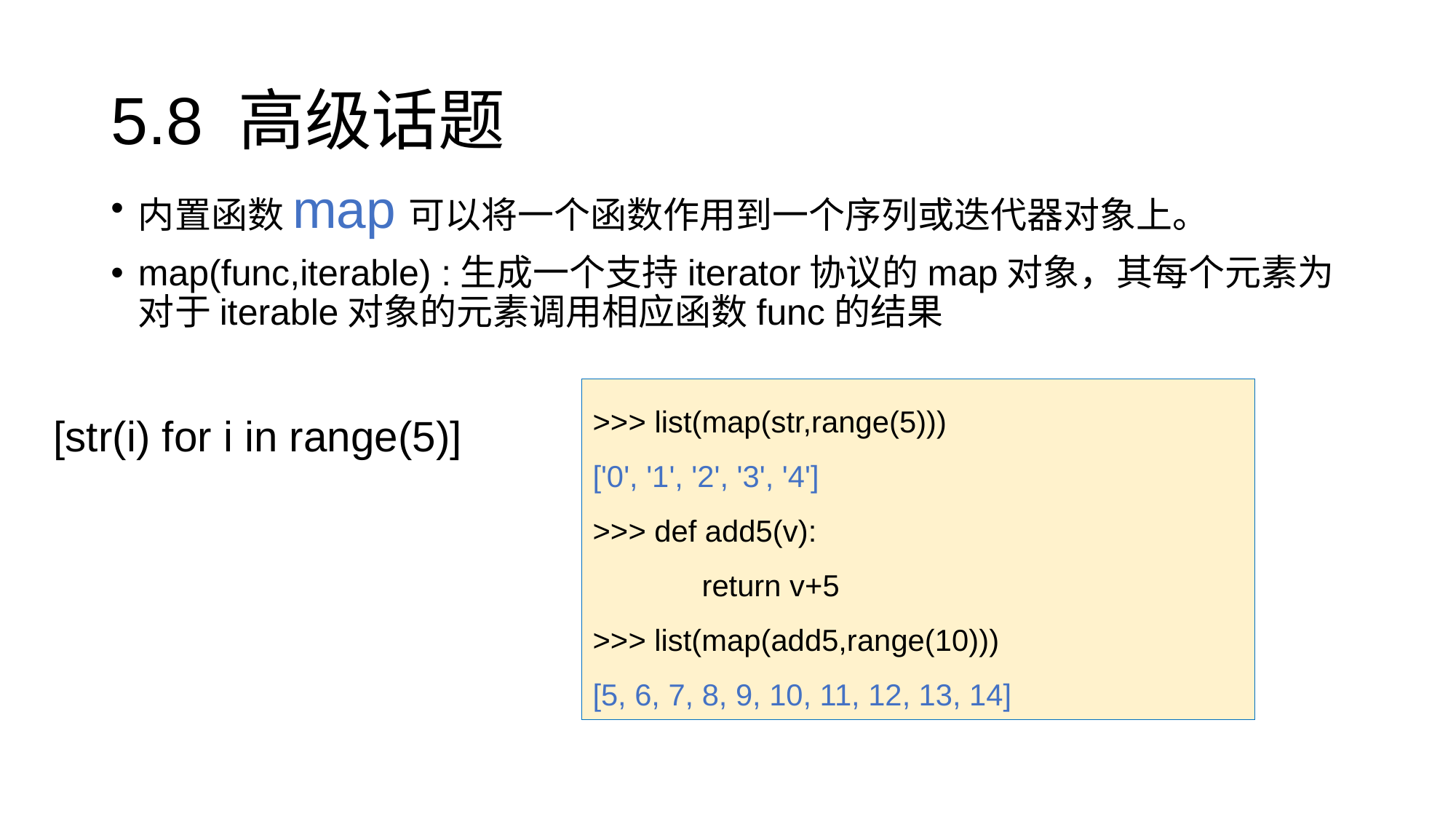

# 5.8 高级话题
内置函数map可以将一个函数作用到一个序列或迭代器对象上。
map(func,iterable) :生成一个支持iterator协议的map对象，其每个元素为对于iterable对象的元素调用相应函数func的结果

>>> list(map(str,range(5)))
['0', '1', '2', '3', '4']
>>> def add5(v):
	return v+5
>>> list(map(add5,range(10)))
[5, 6, 7, 8, 9, 10, 11, 12, 13, 14]
[str(i) for i in range(5)]